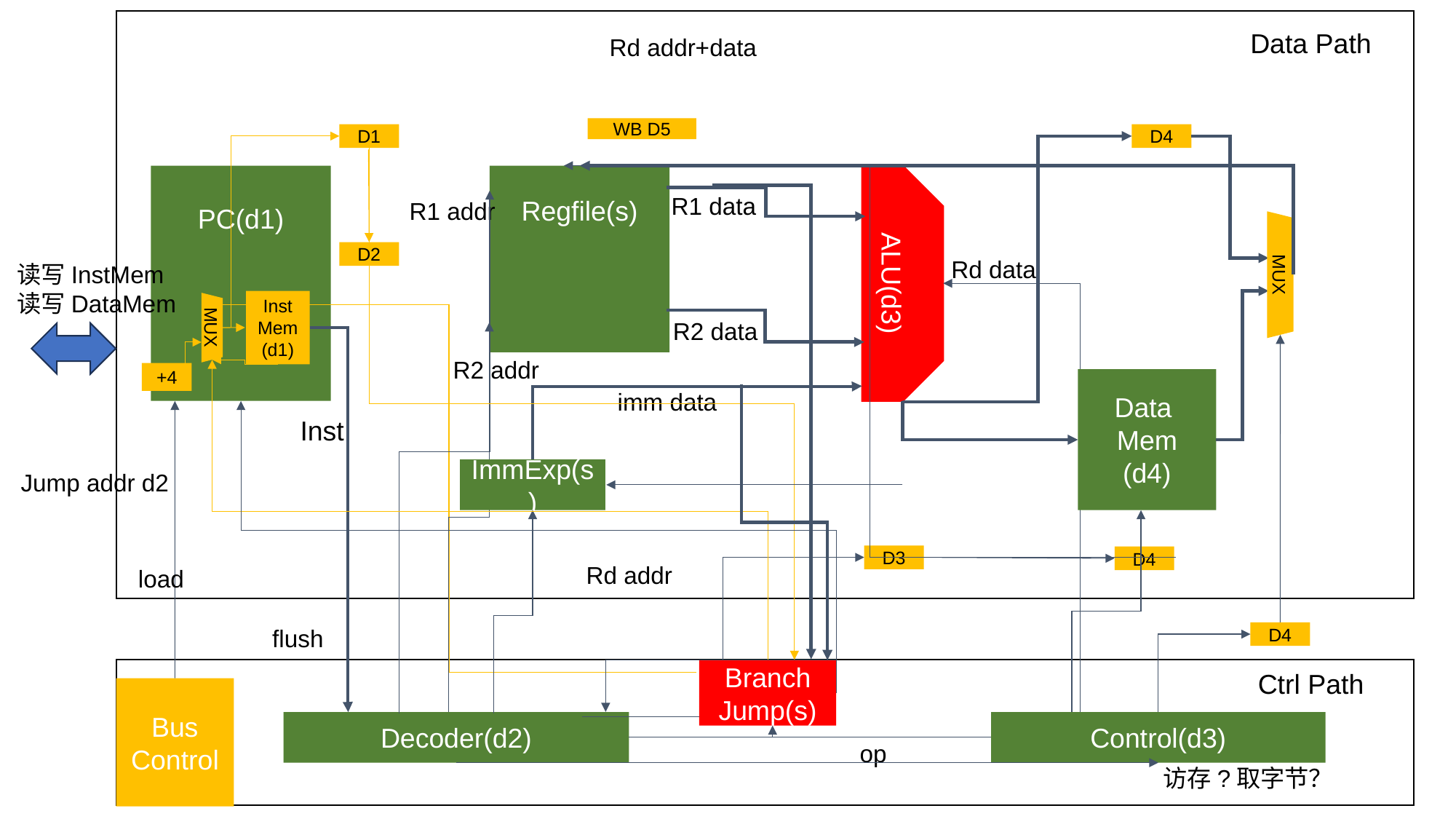

Data Path

Rd addr+data
WB D5
D1
D4
PC(d1)

Regfile(s)

R1 data
R1 addr
D2
ALU(d3)
Rd data
读写InstMem
读写DataMem
MUX
Inst
Mem(d1)
R2 data
MUX

R2 addr
+4
Data
Mem
(d4)
imm data
Inst
ImmExp(s)
Jump addr d2
D3
D4
Rd addr
load
flush
D4
                                                                						Ctrl Path

Branch Jump(s)
Bus
Control

Control(d3)
Decoder(d2)

op
访存?取字节？